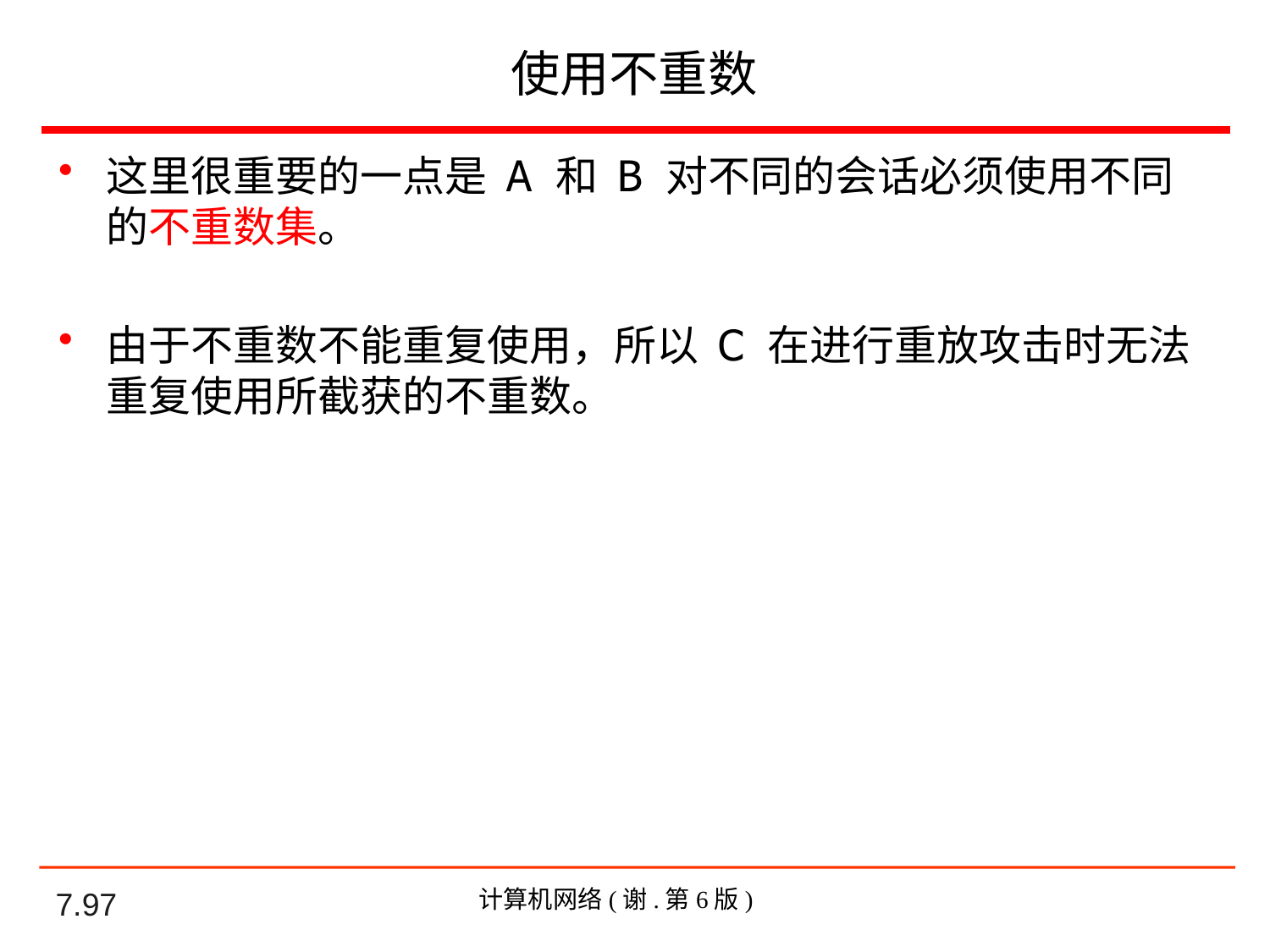

# 使用不重数
这里很重要的一点是 A 和 B 对不同的会话必须使用不同的不重数集。

由于不重数不能重复使用，所以 C 在进行重放攻击时无法重复使用所截获的不重数。